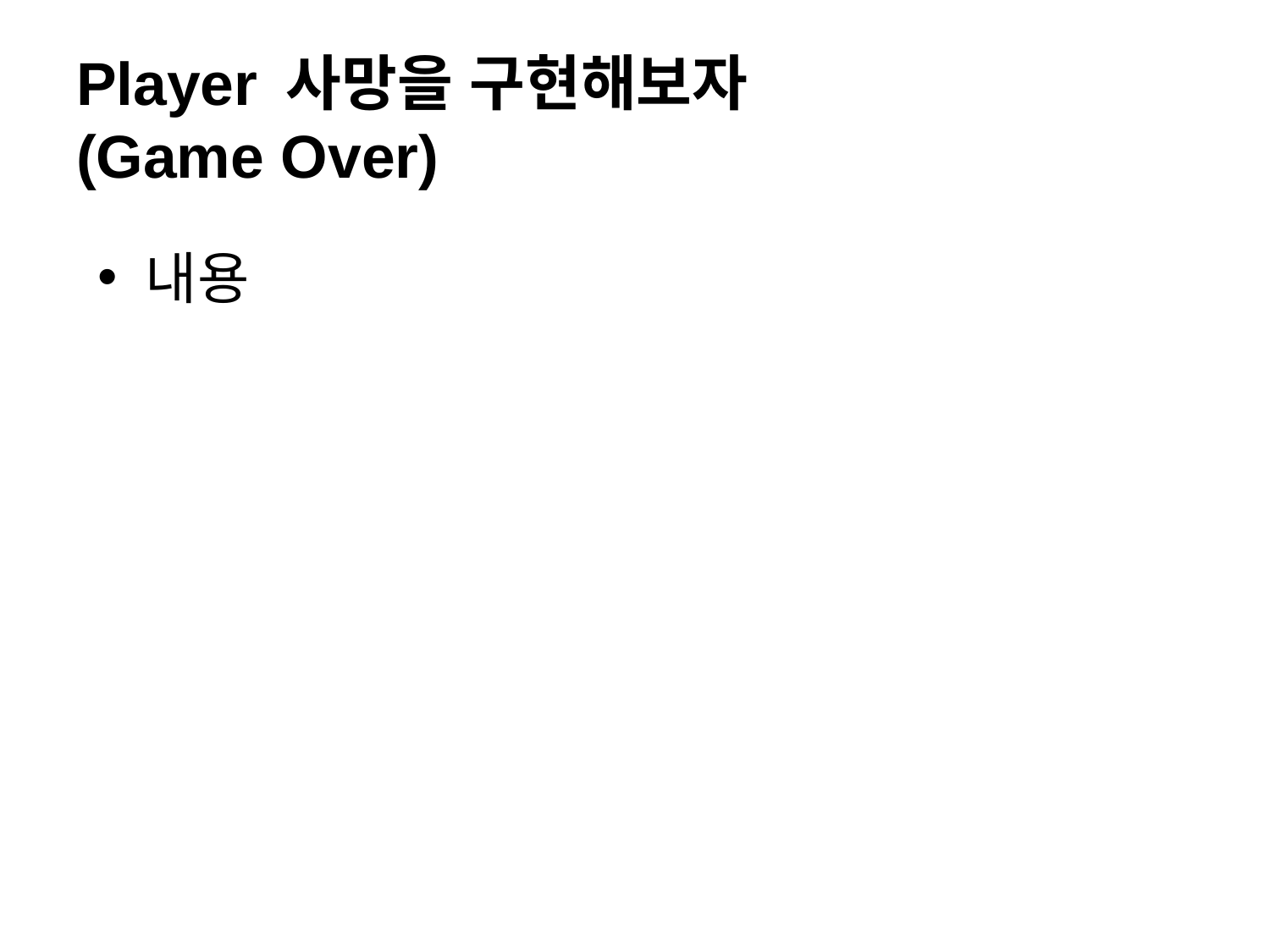

# Player 사망을 구현해보자 (Game Over)
내용